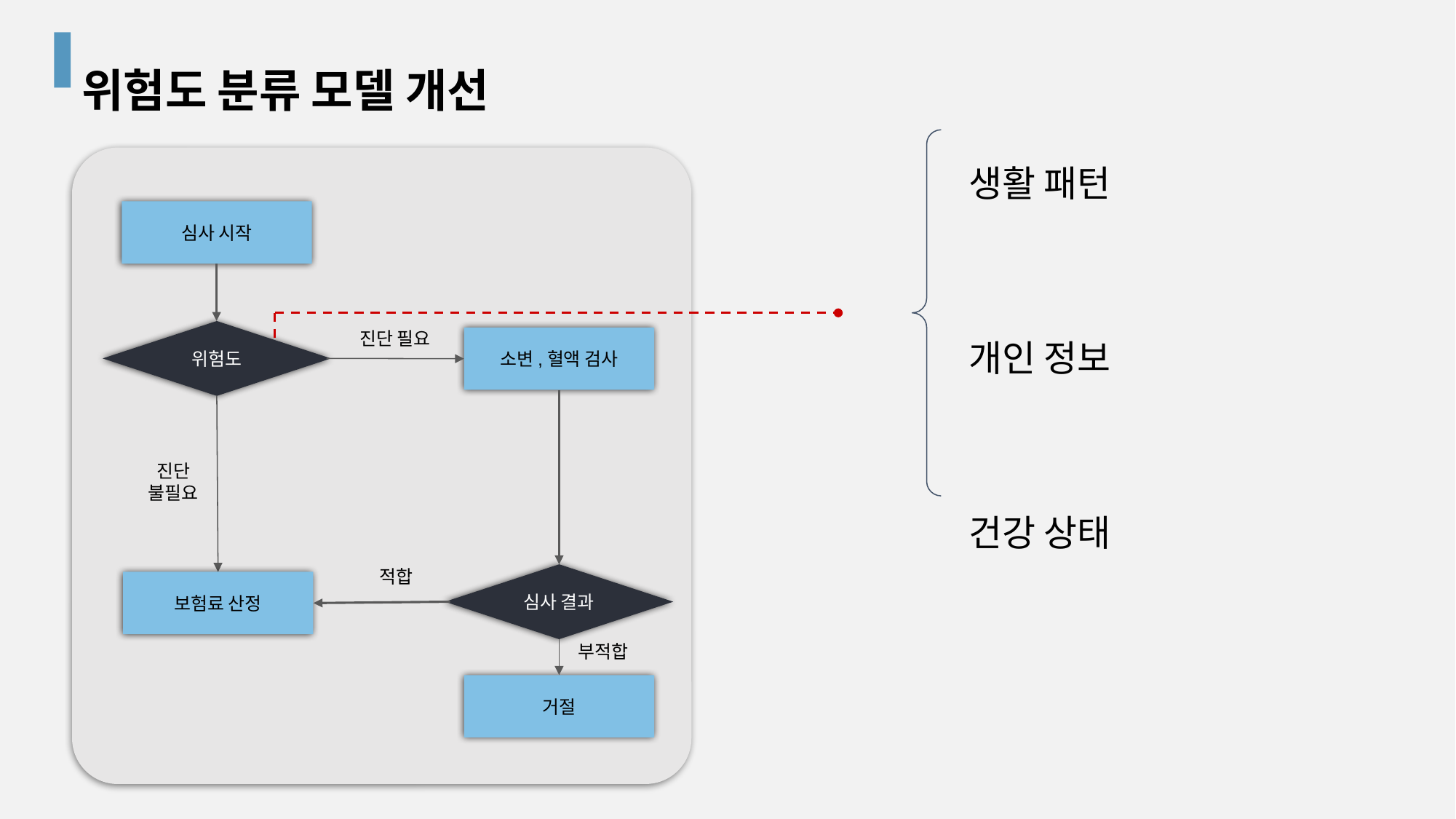

위험도 분류 모델 개선

생활 패턴

개인 정보

건강 상태

심사 시작
위험도
진단 필요
소변,혈액 검사
진단
불필요
심사 결과
적합
보험료 산정
부적합
거절